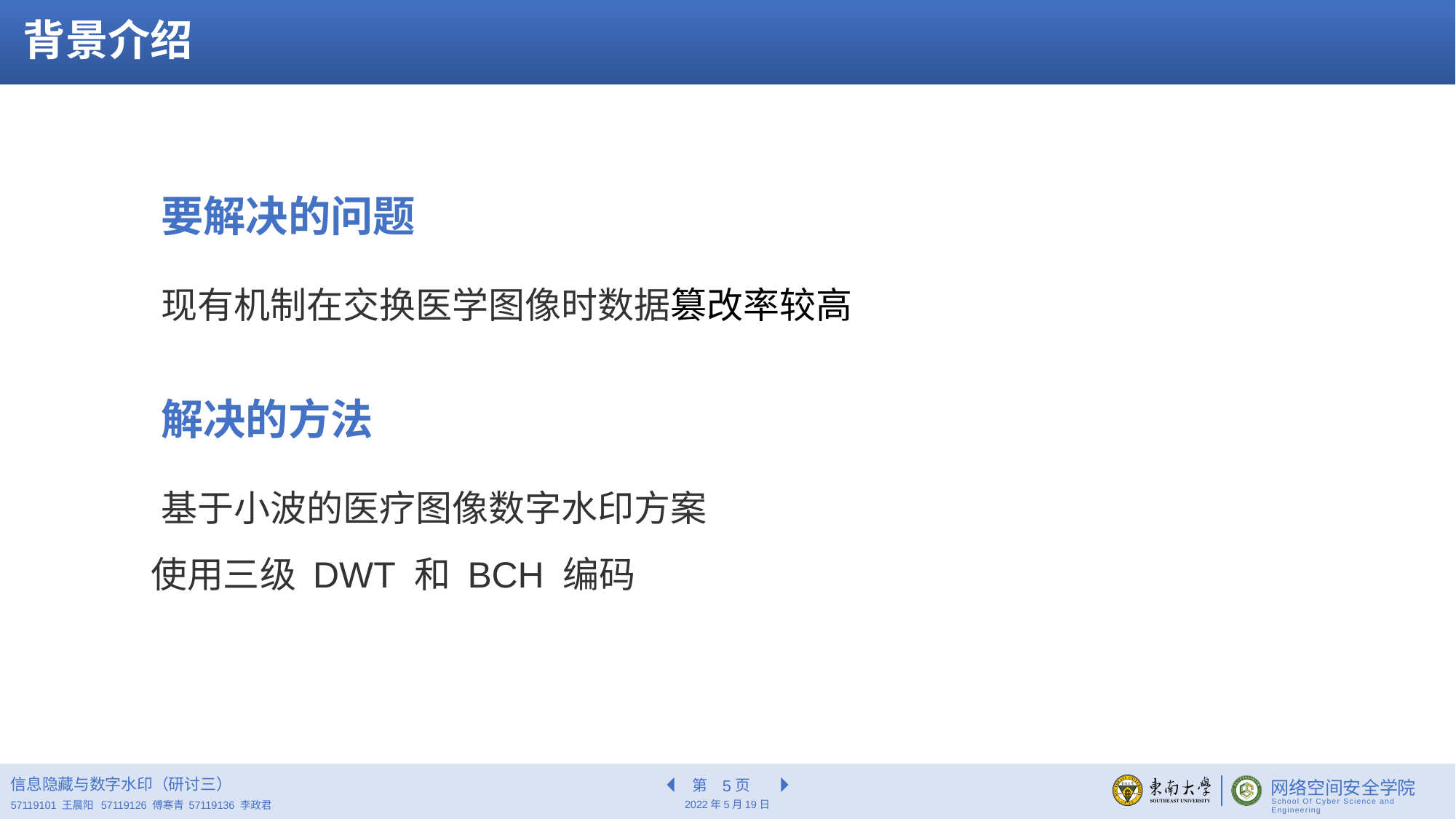

背景介绍
要解决的问题
现有机制在交换医学图像时数据篡改率较高
解决的方法
基于小波的医疗图像数字水印方案
使用三级 DWT 和 BCH 编码
信息隐藏与数字水印（研讨三）

5
2022年5月19日
57119101 王晨阳  57119126 傅寒青 57119136 李政君